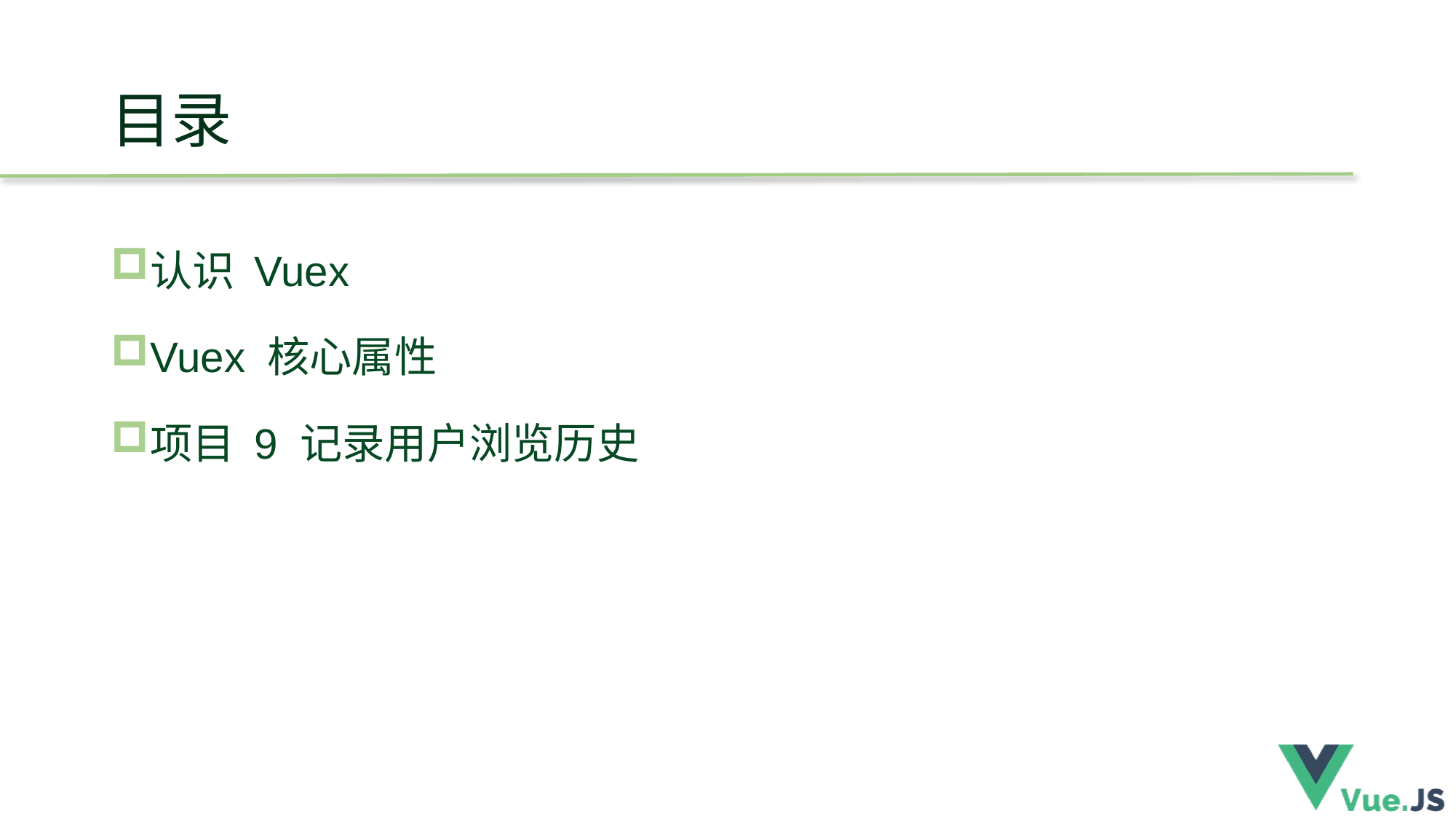

# 目录
认识 Vuex
Vuex 核心属性
项目 9 记录用户浏览历史